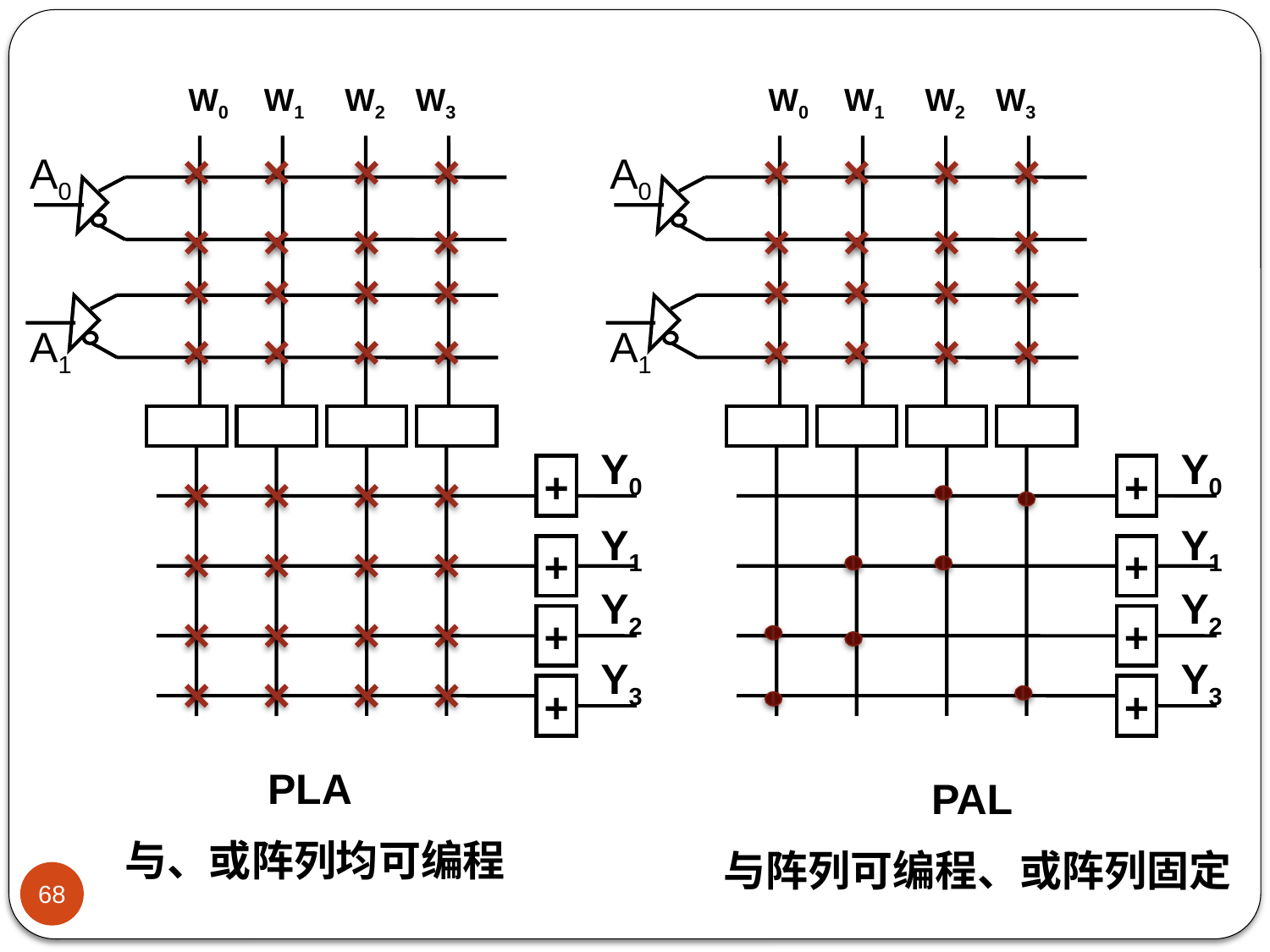

W0       W1        W2      W3

A0

A1

+

+

+

+

Y0
Y1
Y2
Y3
W0       W1        W2      W3

A0

A1

Y0

+

Y1
+

Y2
+

Y3
+

PLA
与、或阵列均可编程
PAL
与阵列可编程、或阵列固定
68